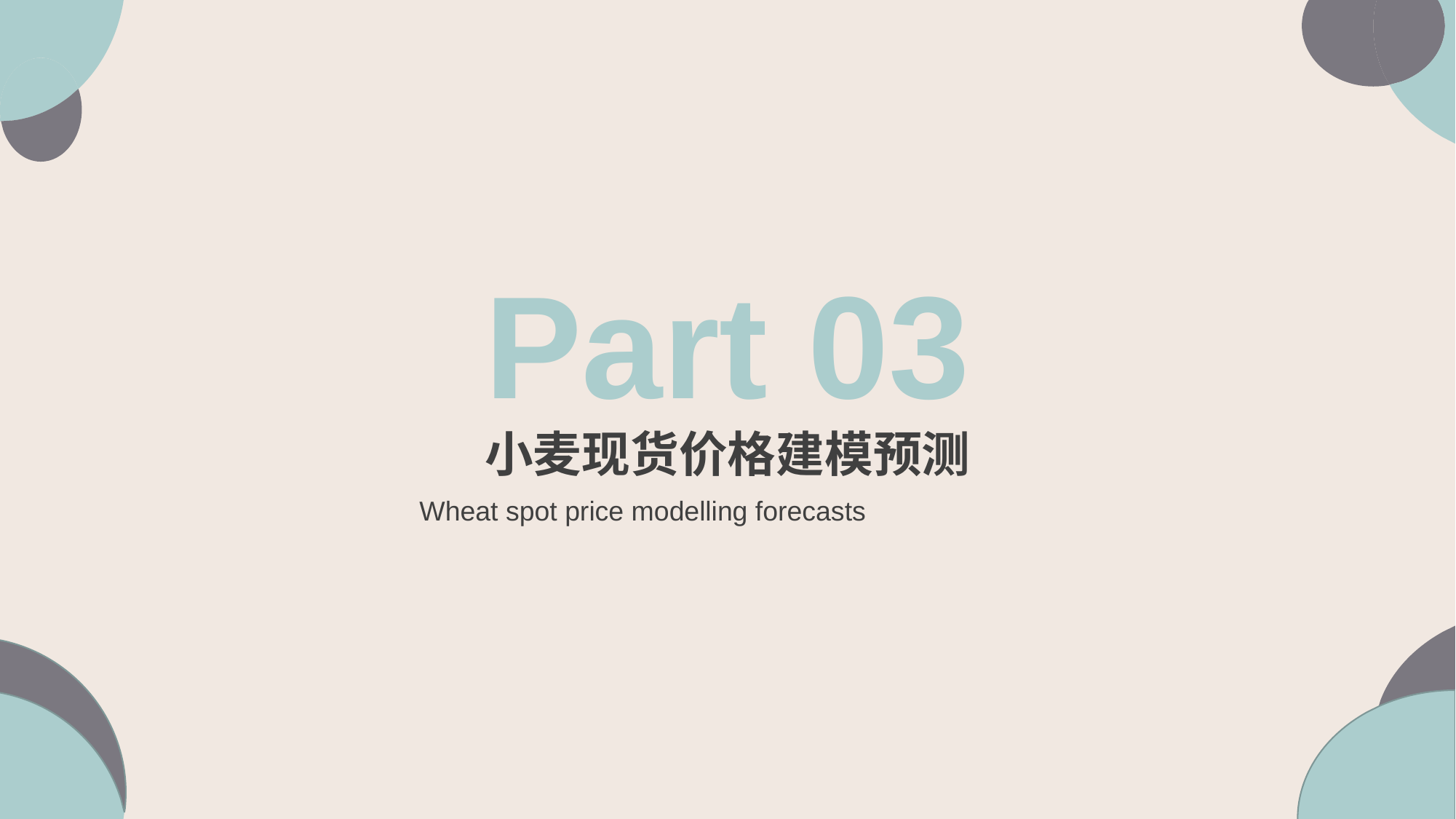

Part 03
小麦现货价格建模预测
Wheat spot price modelling forecasts